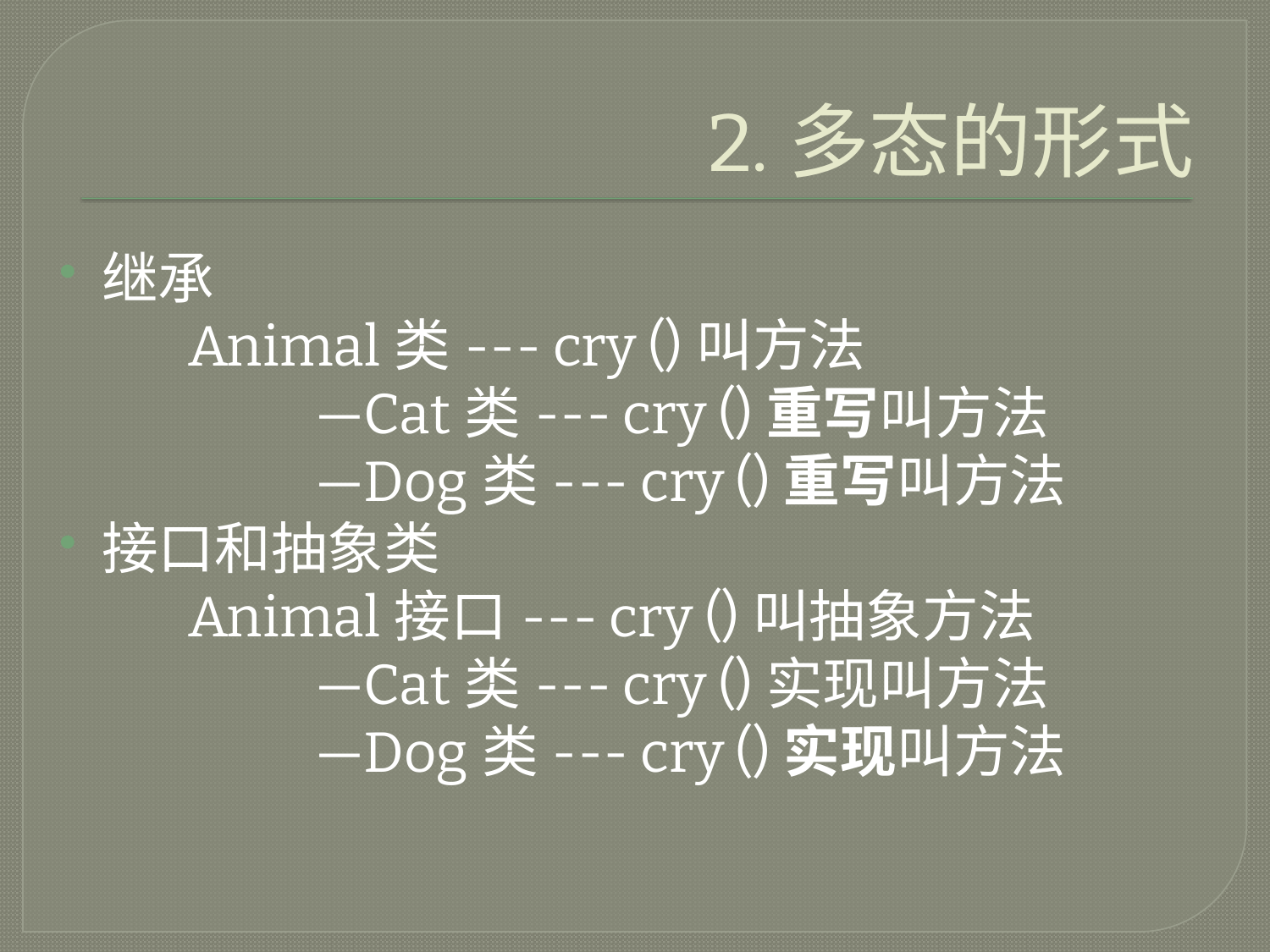

# 2.多态的形式
继承
	Animal类--- cry ()叫方法
		—Cat类--- cry ()重写叫方法
		—Dog类--- cry ()重写叫方法
接口和抽象类
	Animal接口--- cry ()叫抽象方法
		—Cat类--- cry ()实现叫方法
		—Dog类--- cry ()实现叫方法